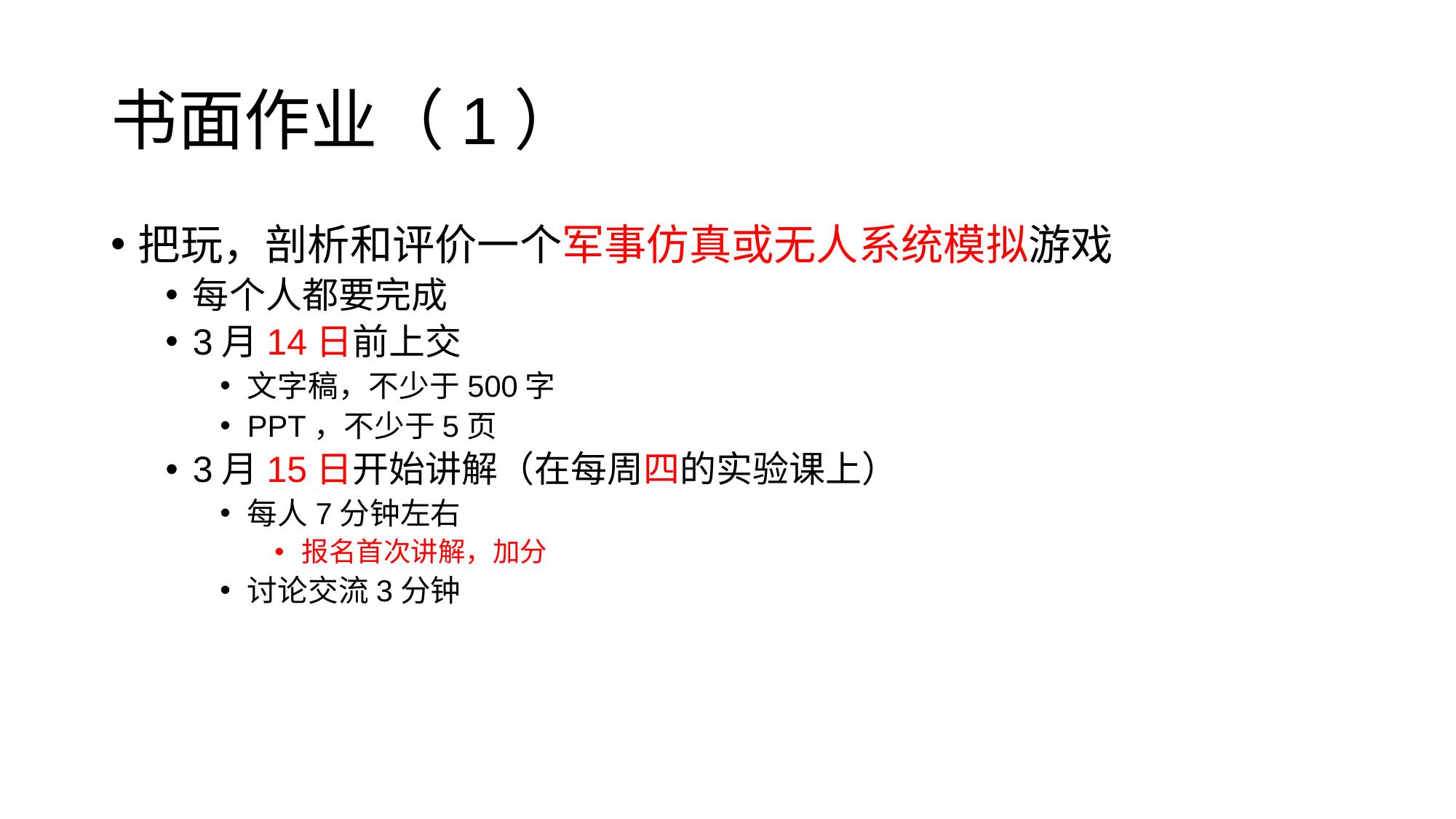

# 书面作业（1）
把玩，剖析和评价一个军事仿真或无人系统模拟游戏
每个人都要完成
3月14日前上交
文字稿，不少于500字
PPT，不少于5页
3月15日开始讲解（在每周四的实验课上）
每人7分钟左右
报名首次讲解，加分
讨论交流3分钟